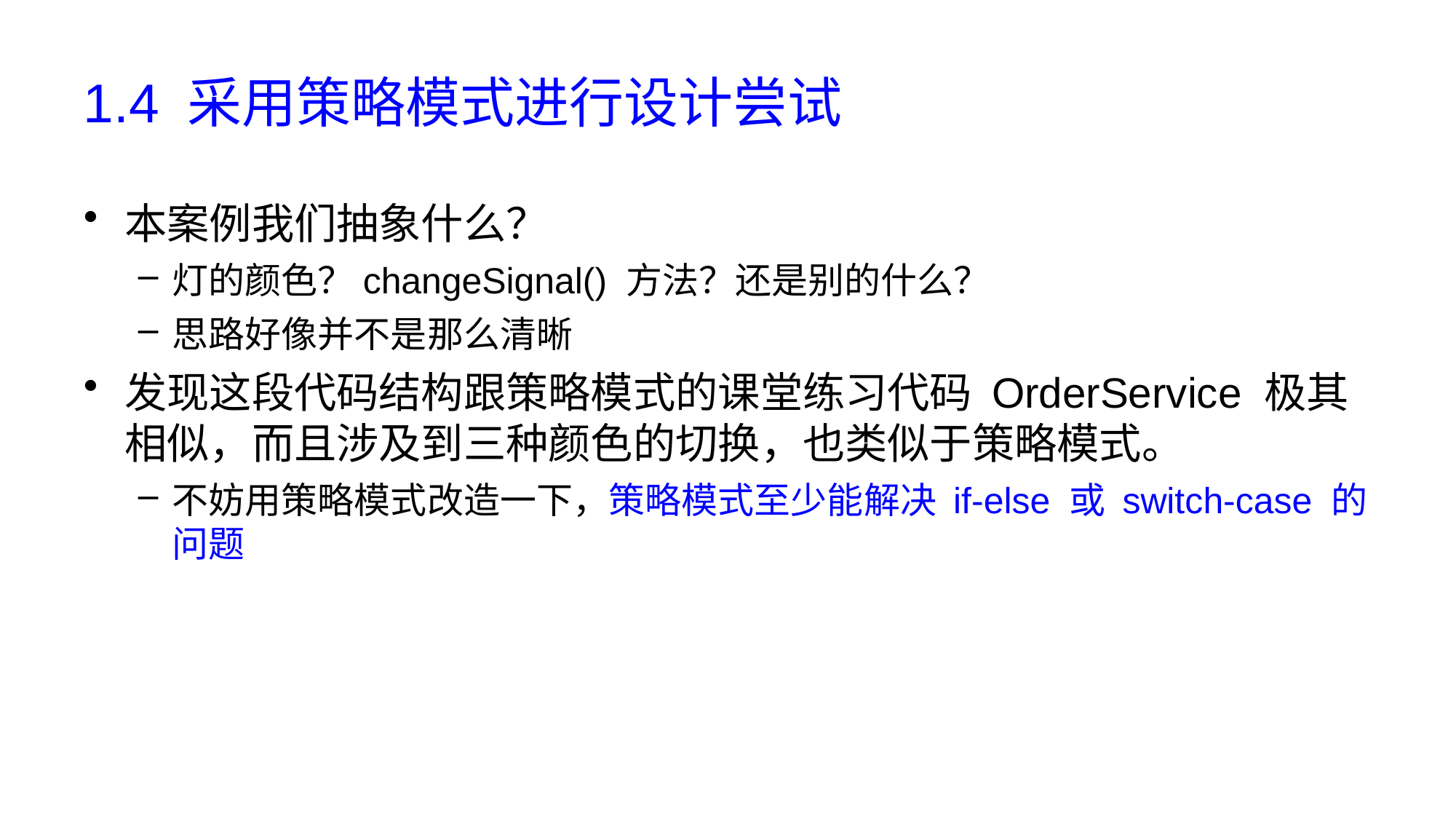

# 1.4 采用策略模式进行设计尝试
本案例我们抽象什么？
灯的颜色？changeSignal() 方法？还是别的什么？
思路好像并不是那么清晰
发现这段代码结构跟策略模式的课堂练习代码 OrderService 极其相似，而且涉及到三种颜色的切换，也类似于策略模式。
不妨用策略模式改造一下，策略模式至少能解决 if-else 或 switch-case 的问题
11